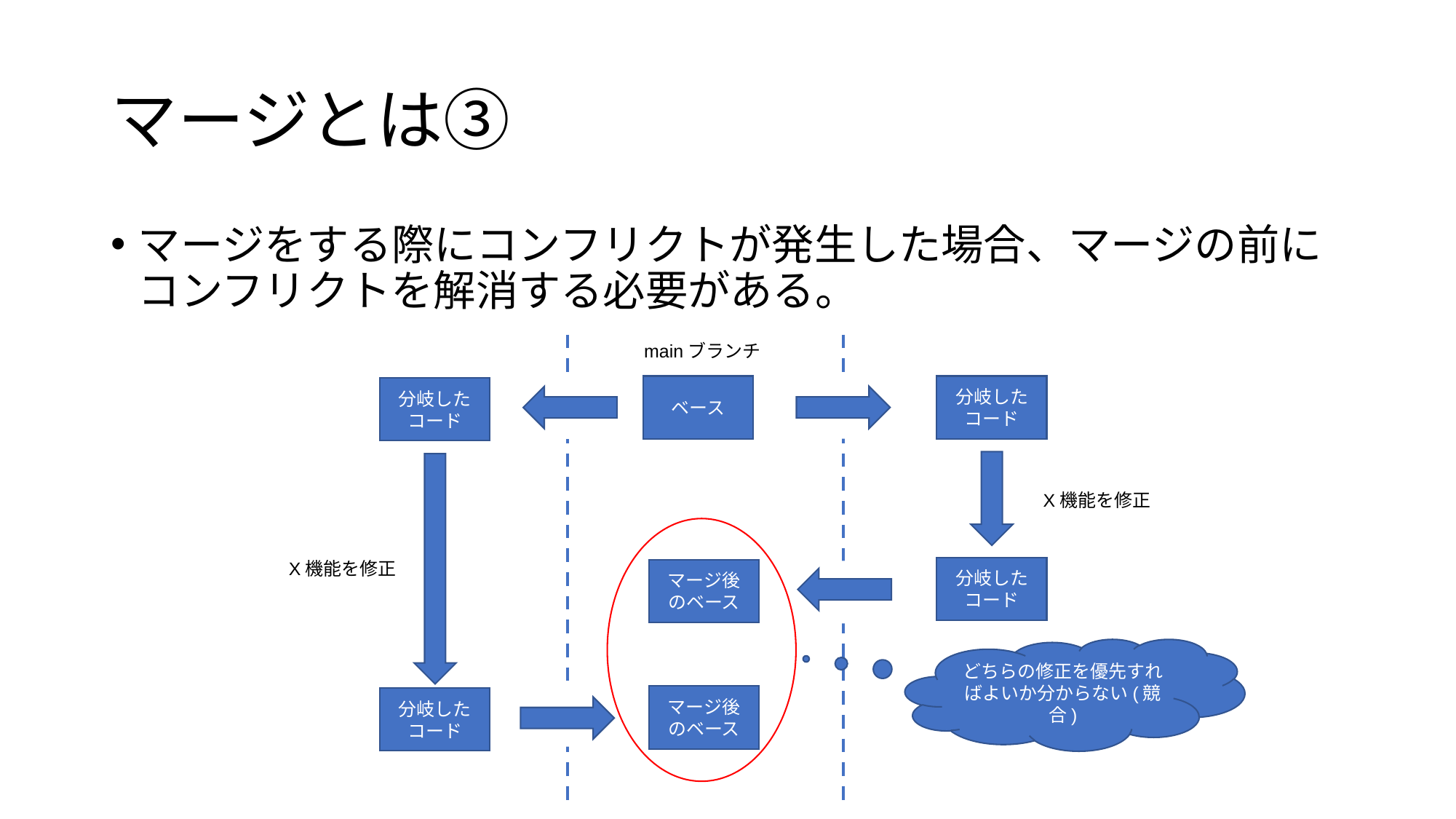

# マージとは③
マージをする際にコンフリクトが発生した場合、マージの前にコンフリクトを解消する必要がある。

mainブランチ

分岐したコード
ベース
分岐したコード

X機能を修正

X機能を修正
分岐したコード

マージ後のベース

どちらの修正を優先すればよいか分からない(競合)

マージ後のベース
分岐したコード